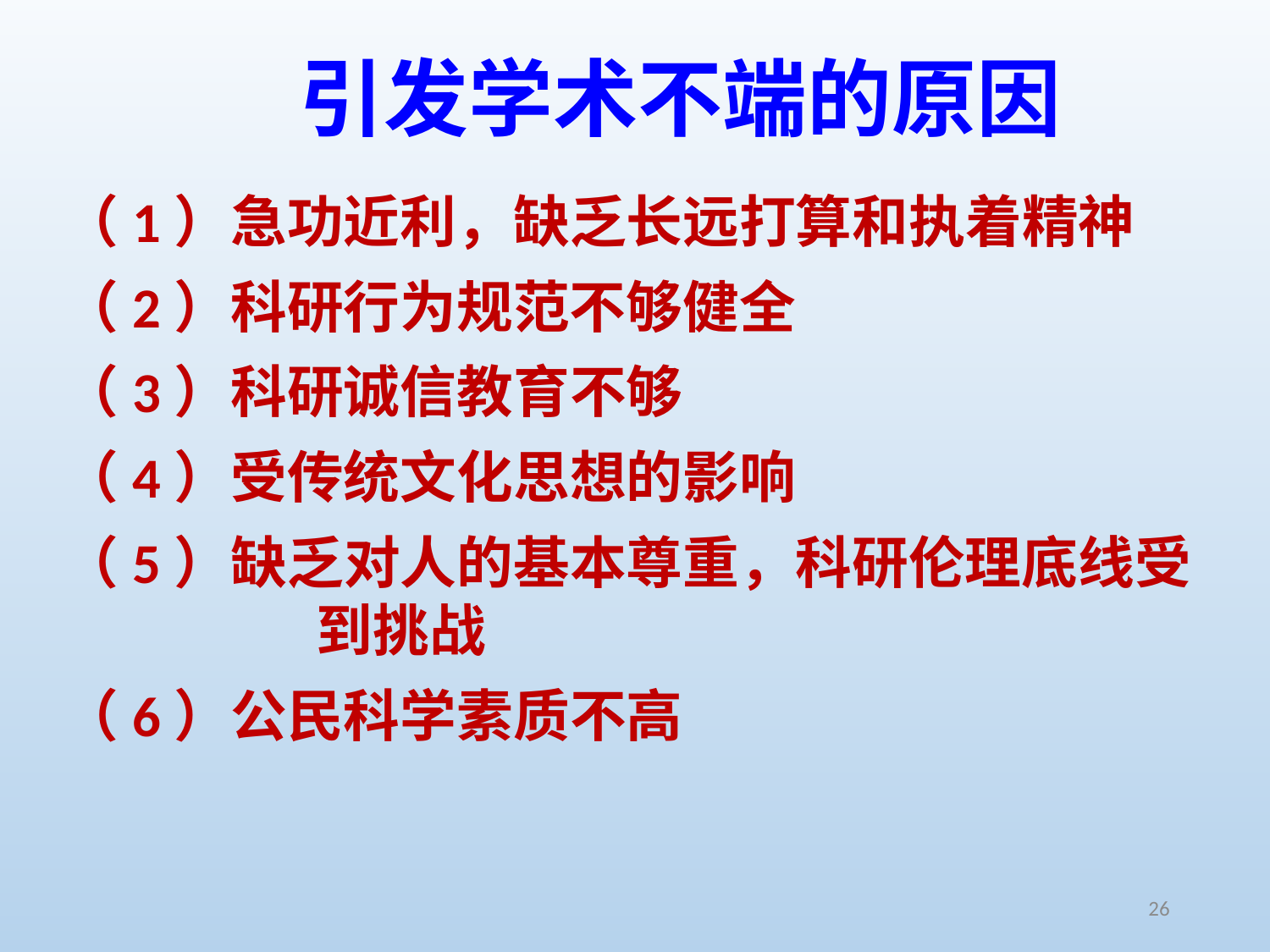

# 引发学术不端的原因
（1）急功近利，缺乏长远打算和执着精神
（2）科研行为规范不够健全
（3）科研诚信教育不够
（4）受传统文化思想的影响
（5）缺乏对人的基本尊重，科研伦理底线受			到挑战
（6）公民科学素质不高

26